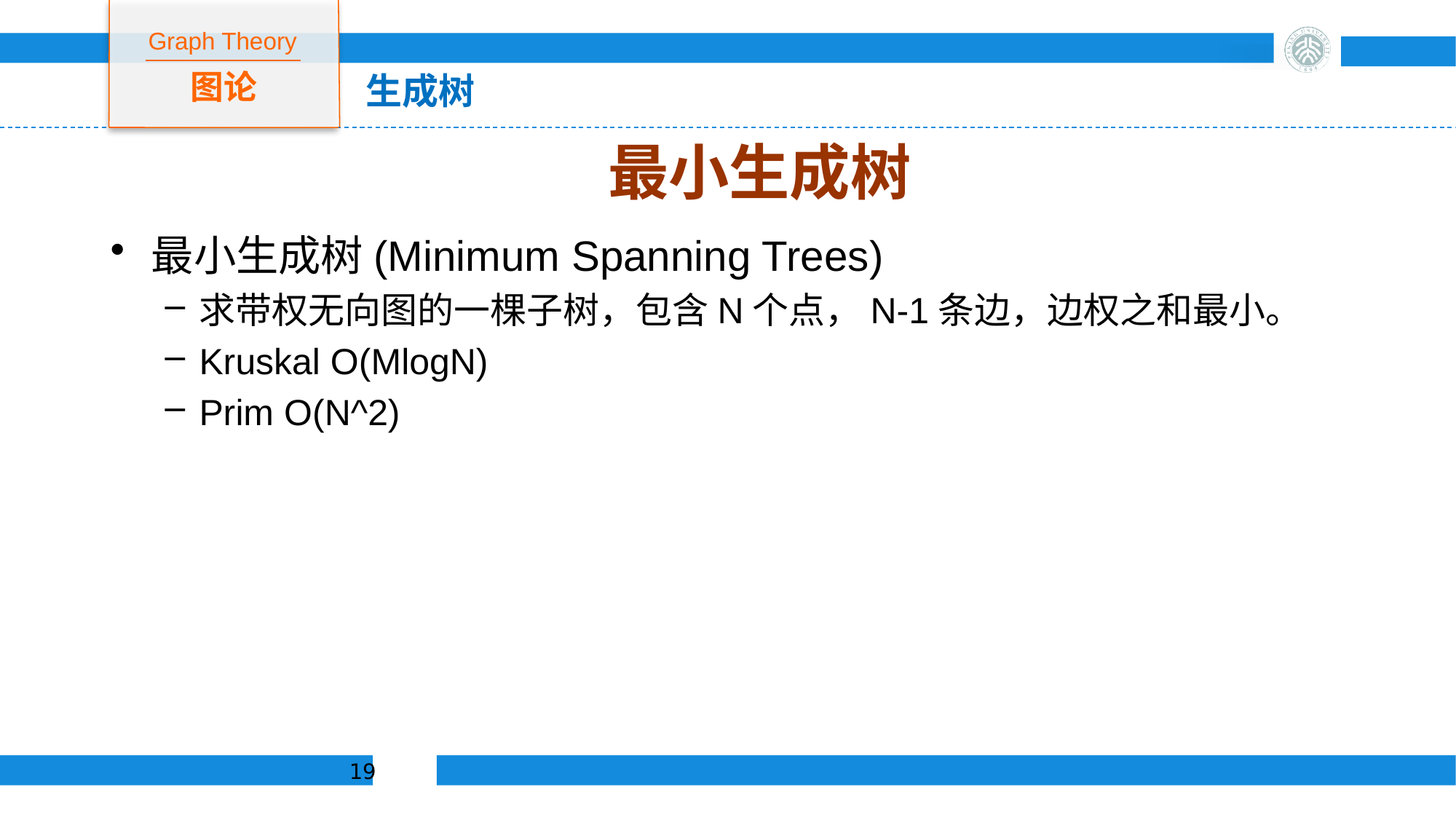

Graph Theory
图论
生成树
# 最小生成树
最小生成树(Minimum Spanning Trees)
求带权无向图的一棵子树，包含N个点，N-1条边，边权之和最小。
Kruskal O(MlogN)
Prim O(N^2)